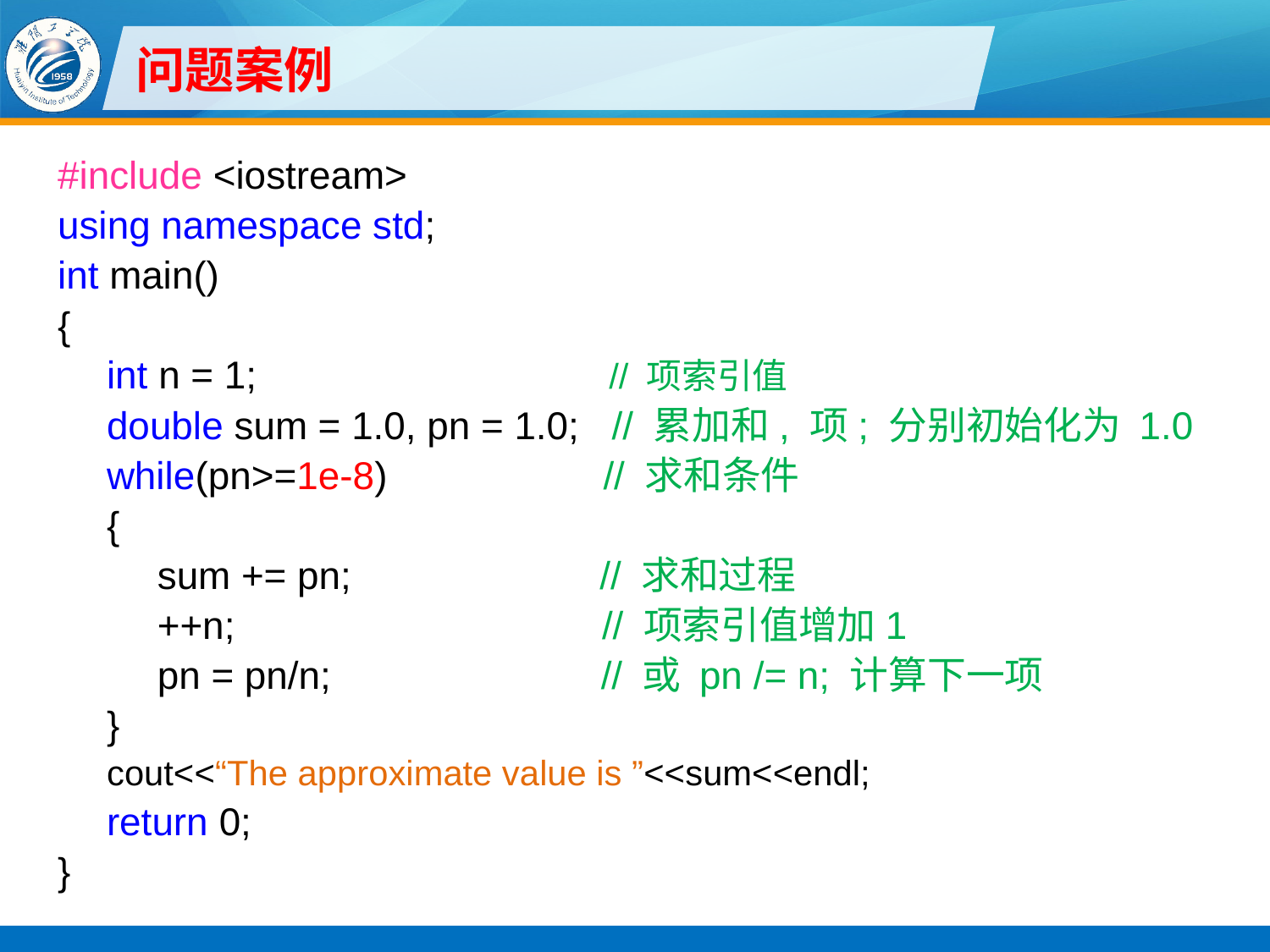

# 问题案例
#include <iostream>
using namespace std;
int main()
{
int n = 1;                                  // 项索引值
double sum = 1.0, pn = 1.0;   // 累加和, 项; 分别初始化为 1.0
while(pn>=1e-8)                    // 求和条件
{
sum += pn;                       // 求和过程
++n;                                  // 项索引值增加1
pn = pn/n;                         // 或 pn /= n; 计算下一项
}
cout<<“The approximate value is ”<<sum<<endl;
return 0;
}